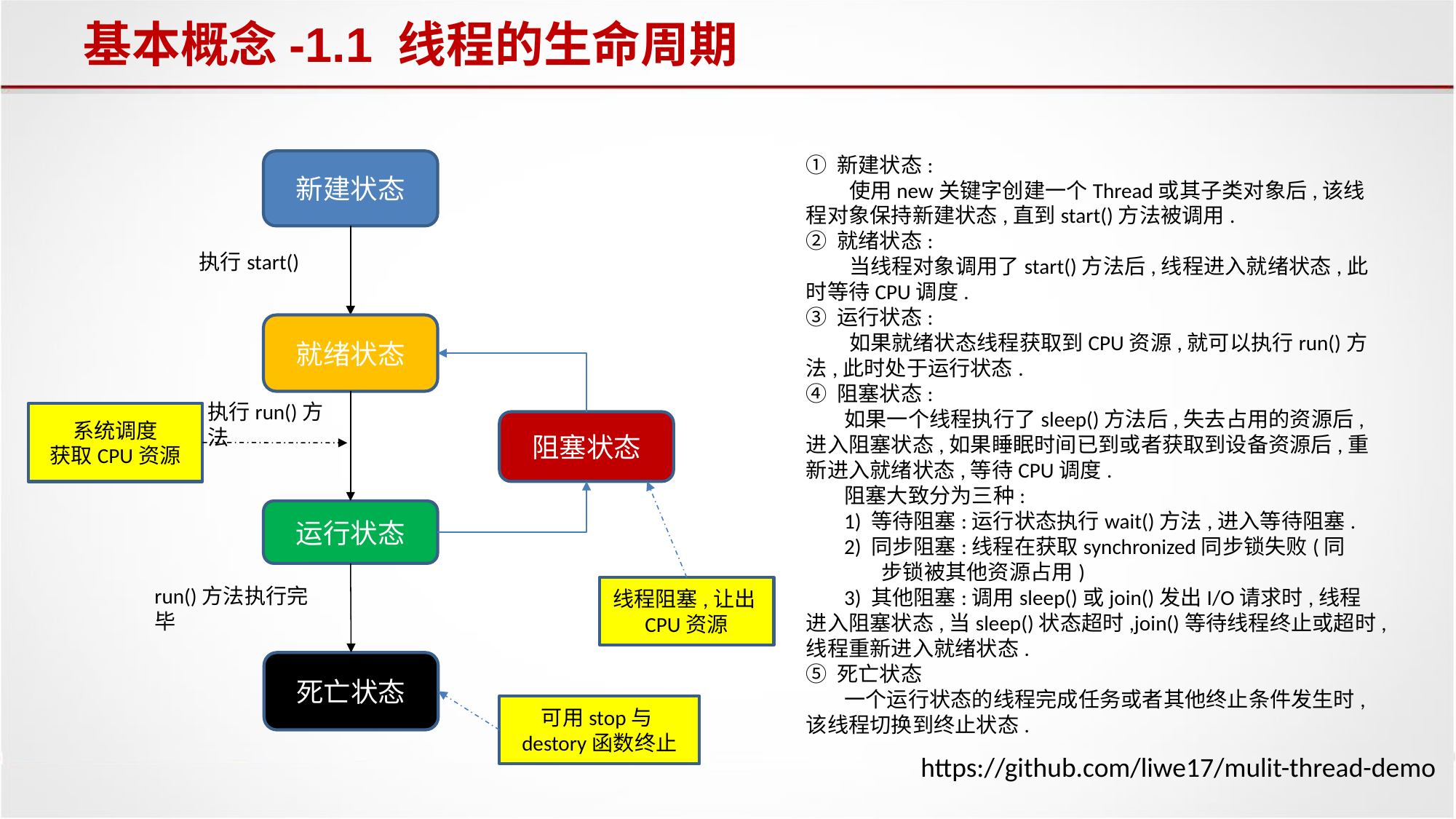

# 基本概念-1.1 线程的生命周期
① 新建状态:
        使用new关键字创建一个Thread或其子类对象后,该线程对象保持新建状态,直到start()方法被调用.
② 就绪状态:
        当线程对象调用了start()方法后,线程进入就绪状态,此时等待CPU调度.
③ 运行状态:
        如果就绪状态线程获取到CPU资源,就可以执行run()方法,此时处于运行状态.
④ 阻塞状态:
       如果一个线程执行了sleep()方法后,失去占用的资源后,进入阻塞状态,如果睡眠时间已到或者获取到设备资源后,重新进入就绪状态,等待CPU调度.
       阻塞大致分为三种:
        1) 等待阻塞:运行状态执行wait()方法,进入等待阻塞.
        2) 同步阻塞:线程在获取synchronized同步锁失败(同                        步锁被其他资源占用)
        3) 其他阻塞:调用sleep()或join()发出I/O请求时,线程进入阻塞状态,当sleep()状态超时,join()等待线程终止或超时,线程重新进入就绪状态.
⑤ 死亡状态
       一个运行状态的线程完成任务或者其他终止条件发生时,该线程切换到终止状态.

新建状态
执行start()
就绪状态
执行run()方法
系统调度
获取CPU资源
阻塞状态
运行状态
run()方法执行完毕
线程阻塞,让出CPU资源
死亡状态
可用stop与destory函数终止